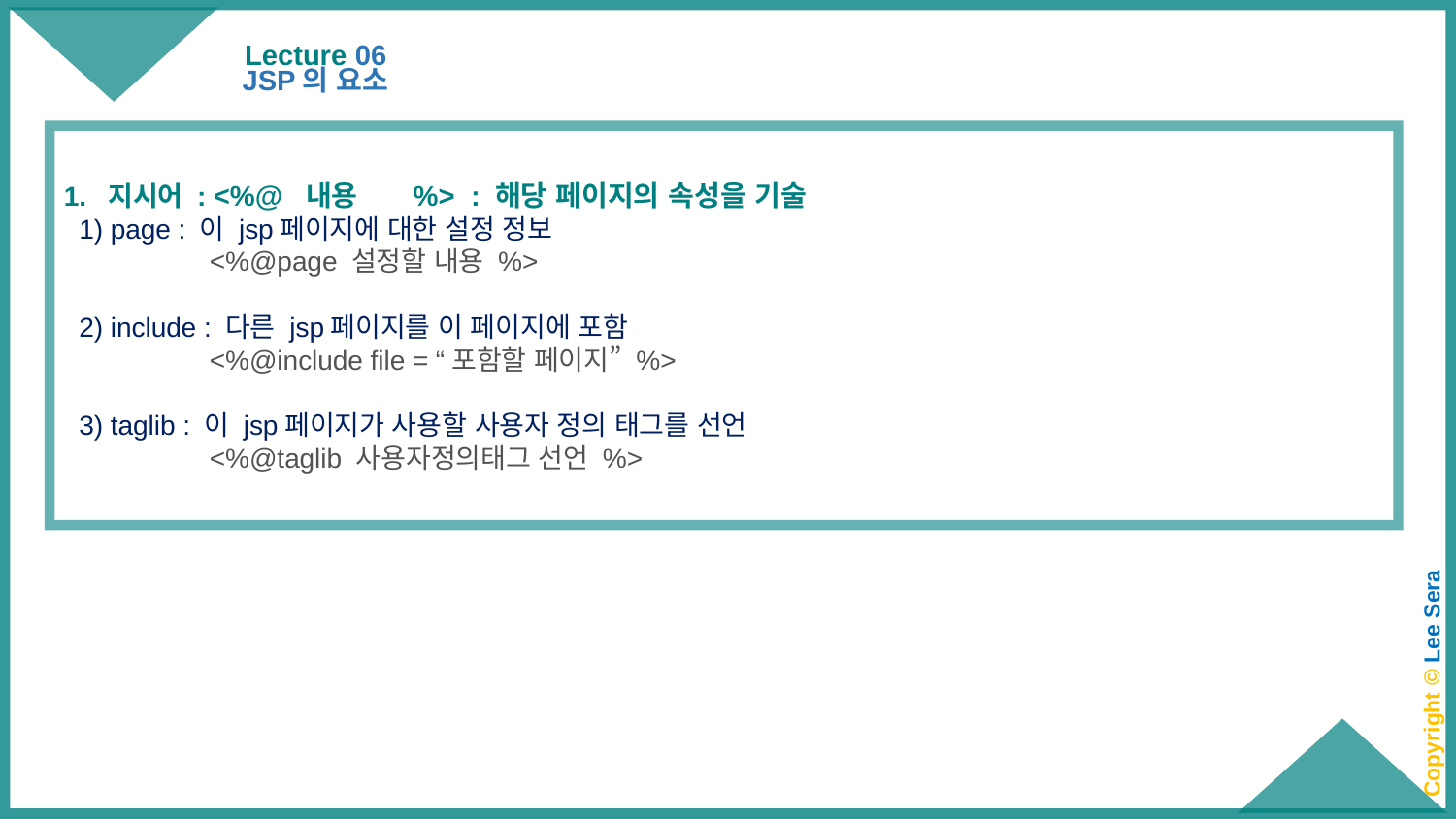

# Lecture 06
JSP의 요소
1.  지시어 : <%@  내용      %>  : 해당 페이지의 속성을 기술
  1) page : 이 jsp페이지에 대한 설정 정보
	<%@page 설정할 내용 %>

  2) include : 다른 jsp페이지를 이 페이지에 포함
	<%@include file = “포함할 페이지” %>

  3) taglib : 이 jsp페이지가 사용할 사용자 정의 태그를 선언
	<%@taglib 사용자정의태그 선언 %>
Copyright © Lee Sera